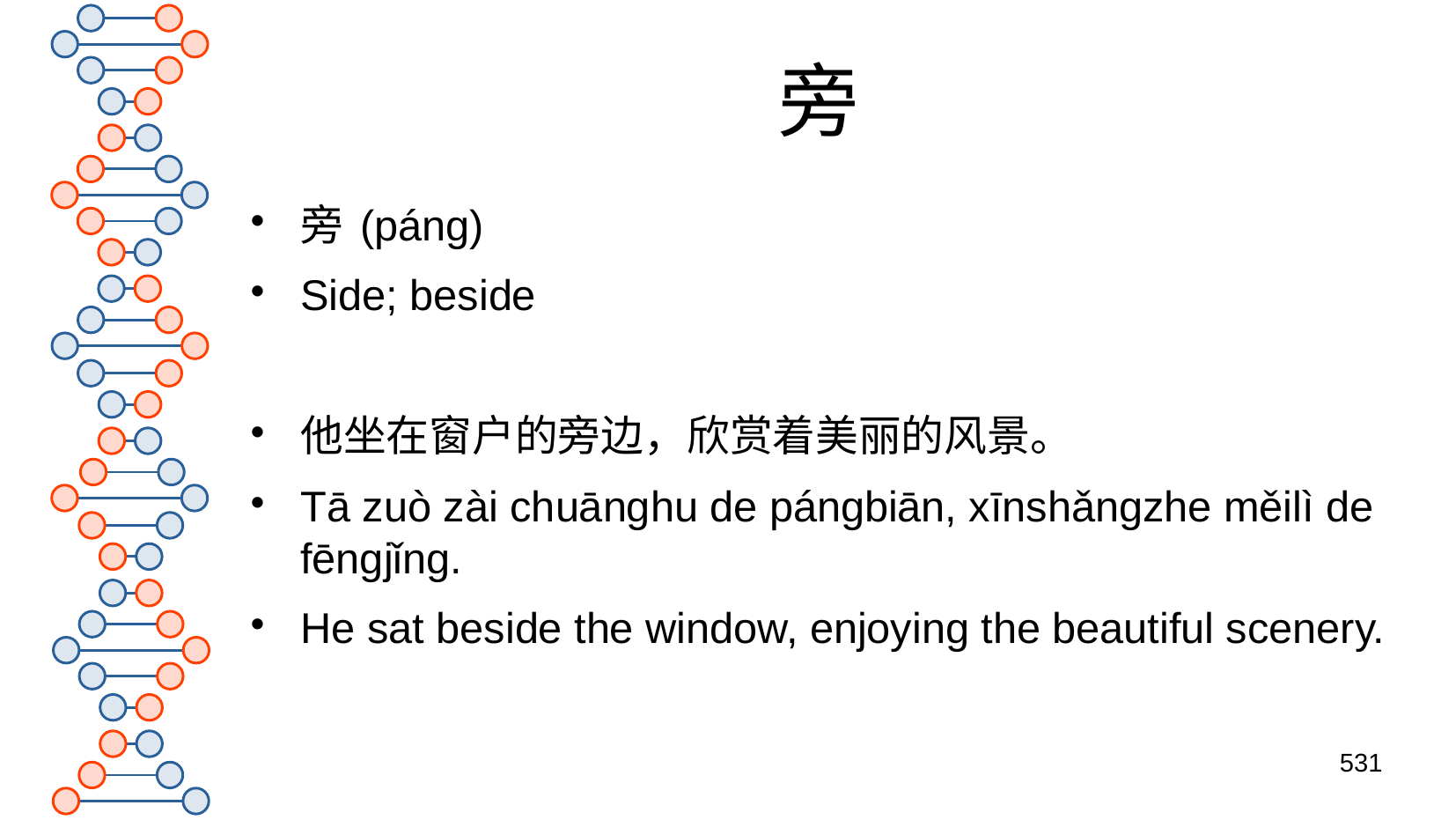

# 旁
旁 (páng)
Side; beside

他坐在窗户的旁边，欣赏着美丽的风景。
Tā zuò zài chuānghu de pángbiān, xīnshǎngzhe měilì de fēngjǐng.
He sat beside the window, enjoying the beautiful scenery.
531